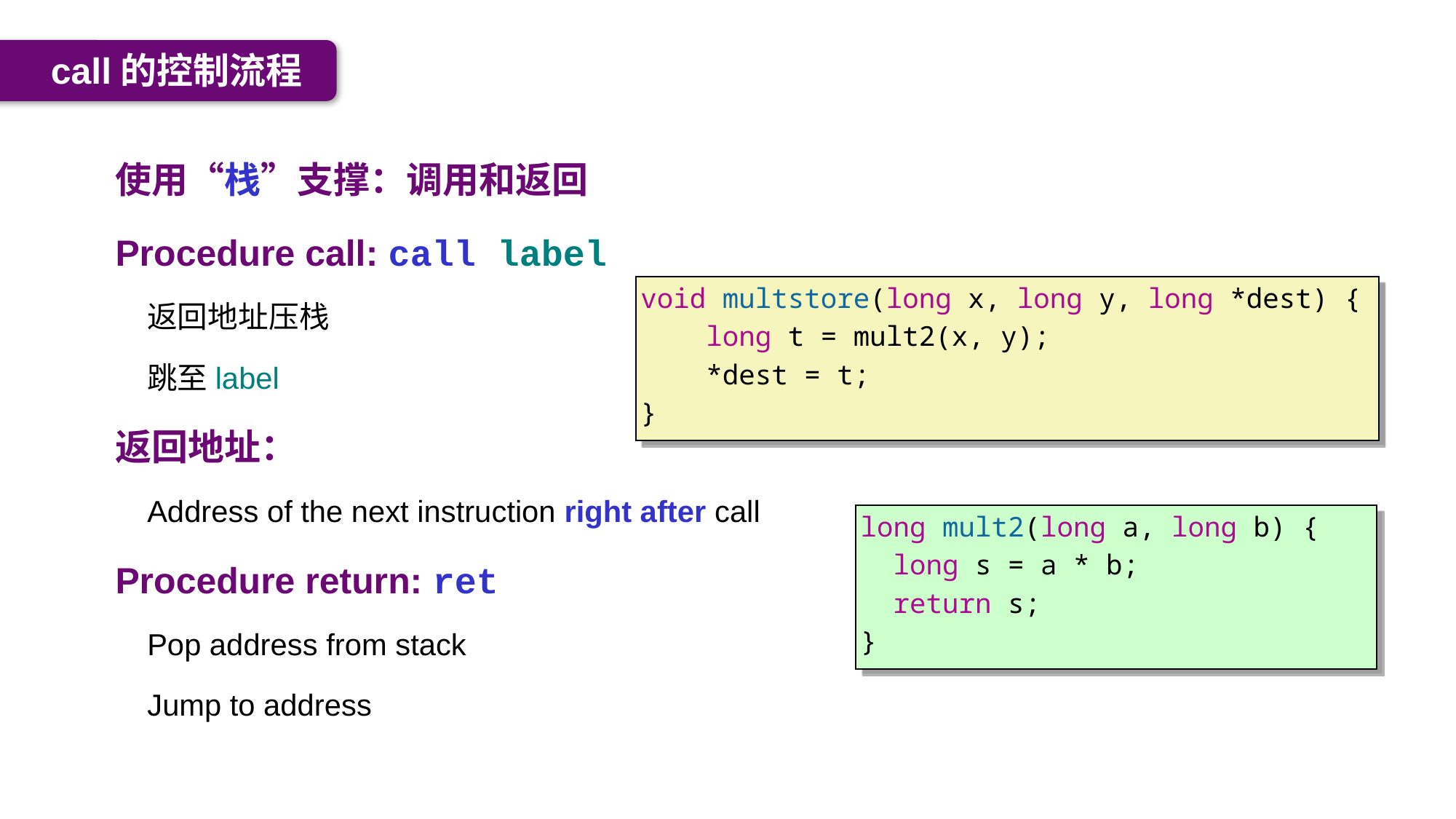

call的控制流程

使用“栈”支撑：调用和返回
Procedure call: call label
返回地址压栈
跳至label
返回地址：
Address of the next instruction right after call
Procedure return: ret
Pop address from stack
Jump to address
void multstore(long x, long y, long *dest) {
    long t = mult2(x, y);
    *dest = t;
}
long mult2(long a, long b) {
  long s = a * b;
  return s;
}